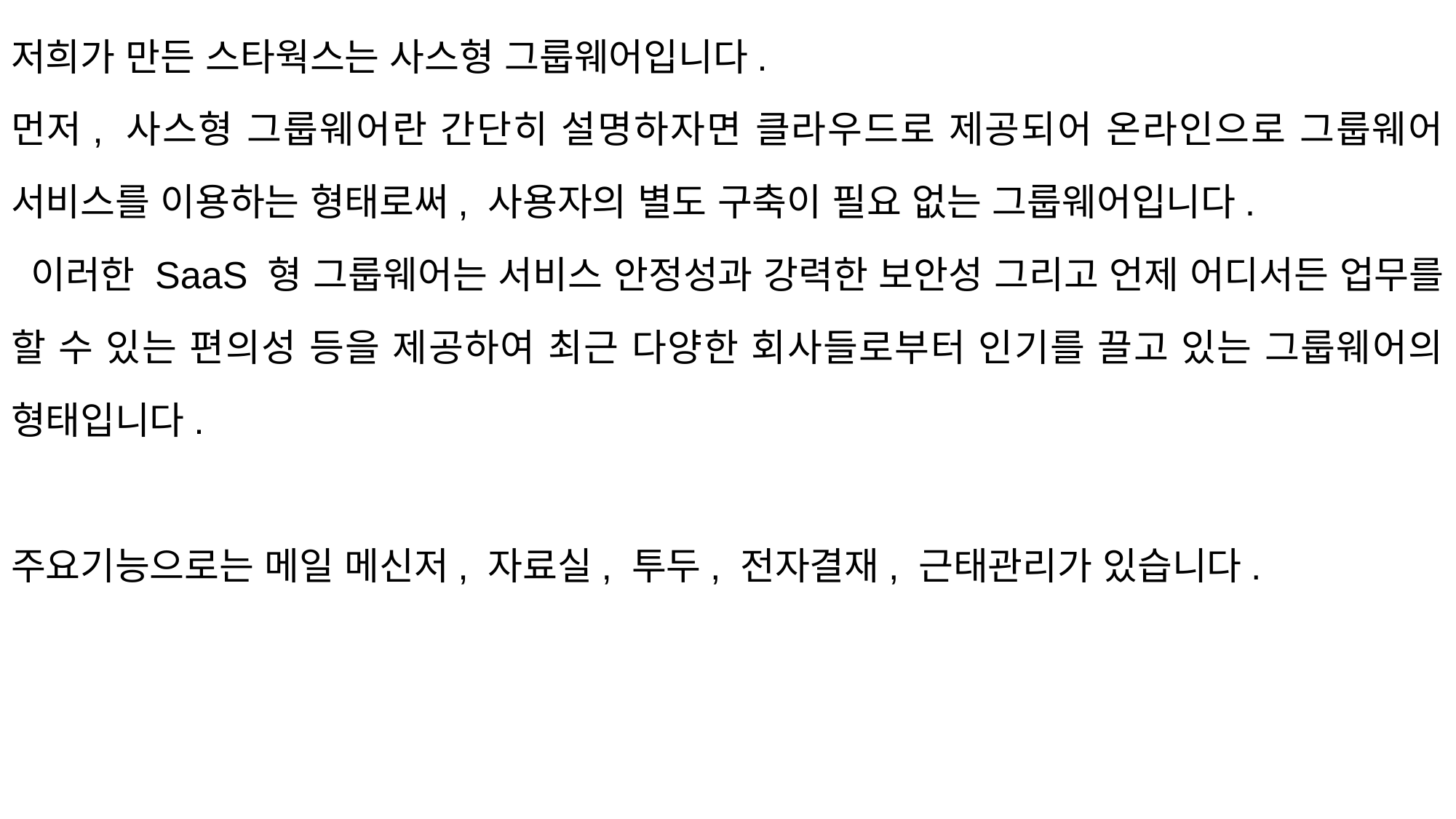

저희가 만든 스타웍스는 사스형 그룹웨어입니다.
먼저, 사스형 그룹웨어란 간단히 설명하자면 클라우드로 제공되어 온라인으로 그룹웨어 서비스를 이용하는 형태로써, 사용자의 별도 구축이 필요 없는 그룹웨어입니다.
 이러한 SaaS 형 그룹웨어는 서비스 안정성과 강력한 보안성 그리고 언제 어디서든 업무를 할 수 있는 편의성 등을 제공하여 최근 다양한 회사들로부터 인기를 끌고 있는 그룹웨어의 형태입니다.

주요기능으로는 메일 메신저, 자료실, 투두, 전자결재, 근태관리가 있습니다.